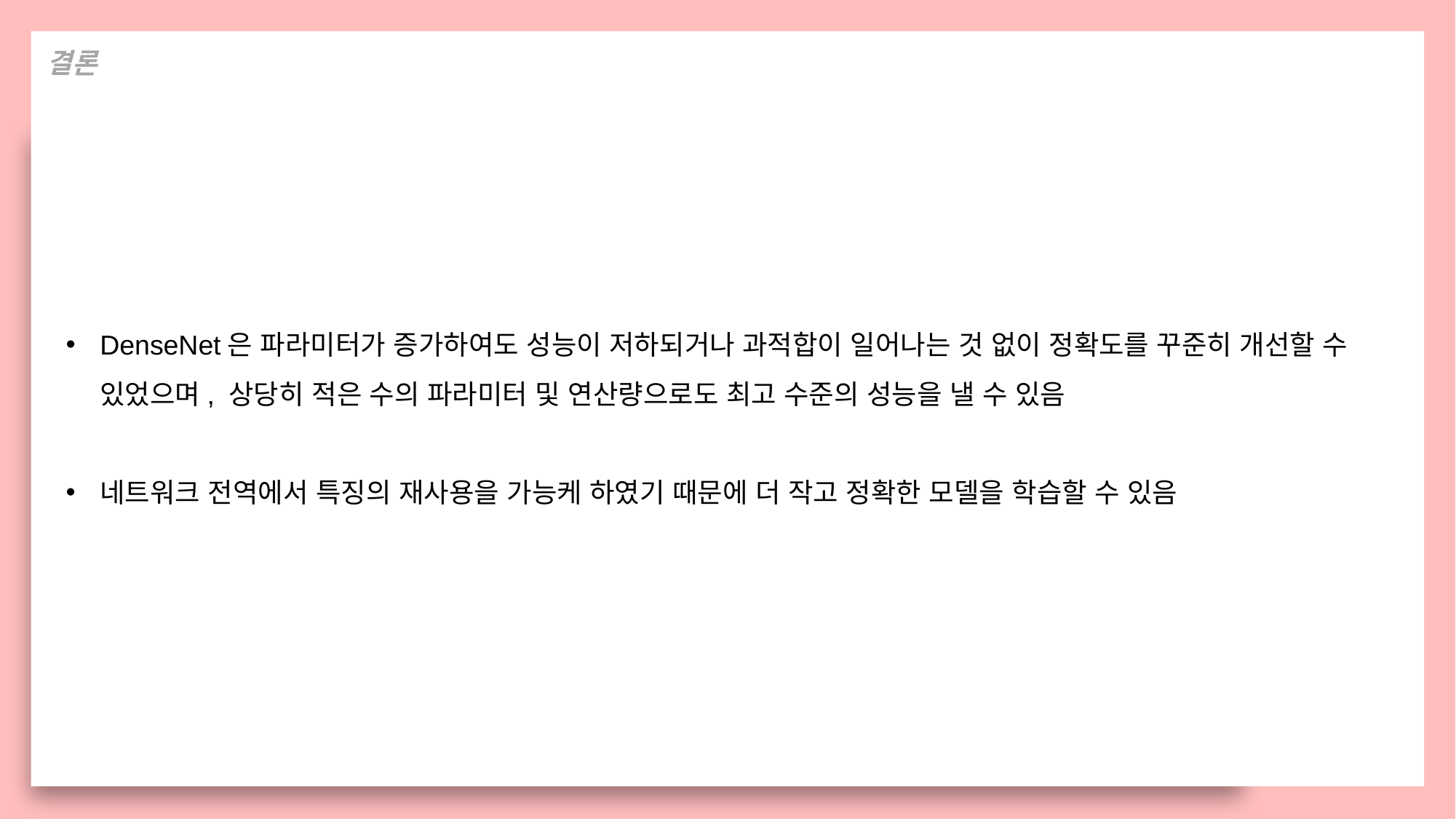

결론
DenseNet은 파라미터가 증가하여도 성능이 저하되거나 과적합이 일어나는 것 없이 정확도를 꾸준히 개선할 수 있었으며, 상당히 적은 수의 파라미터 및 연산량으로도 최고 수준의 성능을 낼 수 있음

네트워크 전역에서 특징의 재사용을 가능케 하였기 때문에 더 작고 정확한 모델을 학습할 수 있음